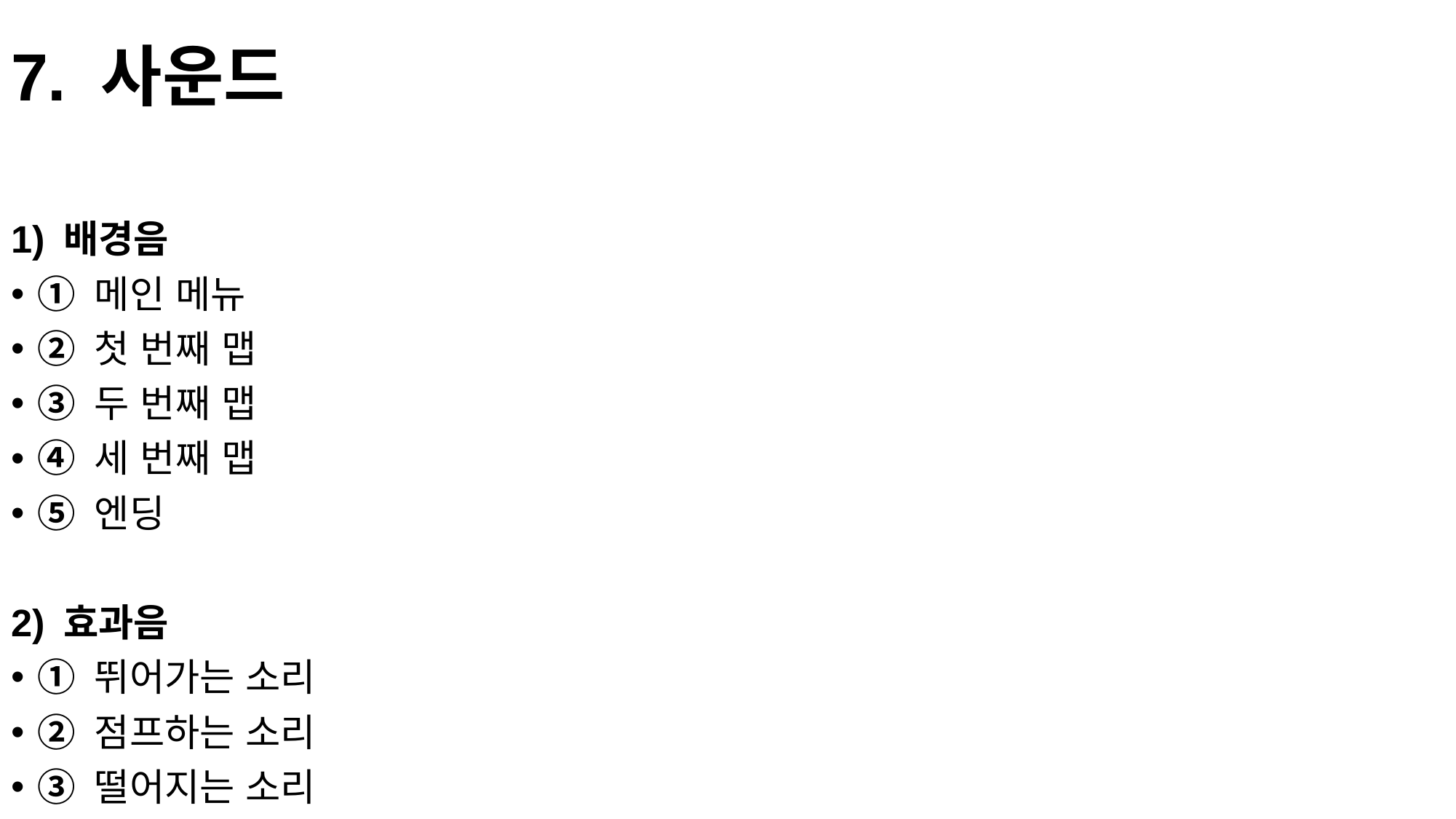

# 7. 사운드
1) 배경음
① 메인 메뉴
② 첫 번째 맵
③ 두 번째 맵
④ 세 번째 맵
⑤ 엔딩

2) 효과음
① 뛰어가는 소리
② 점프하는 소리
③ 떨어지는 소리